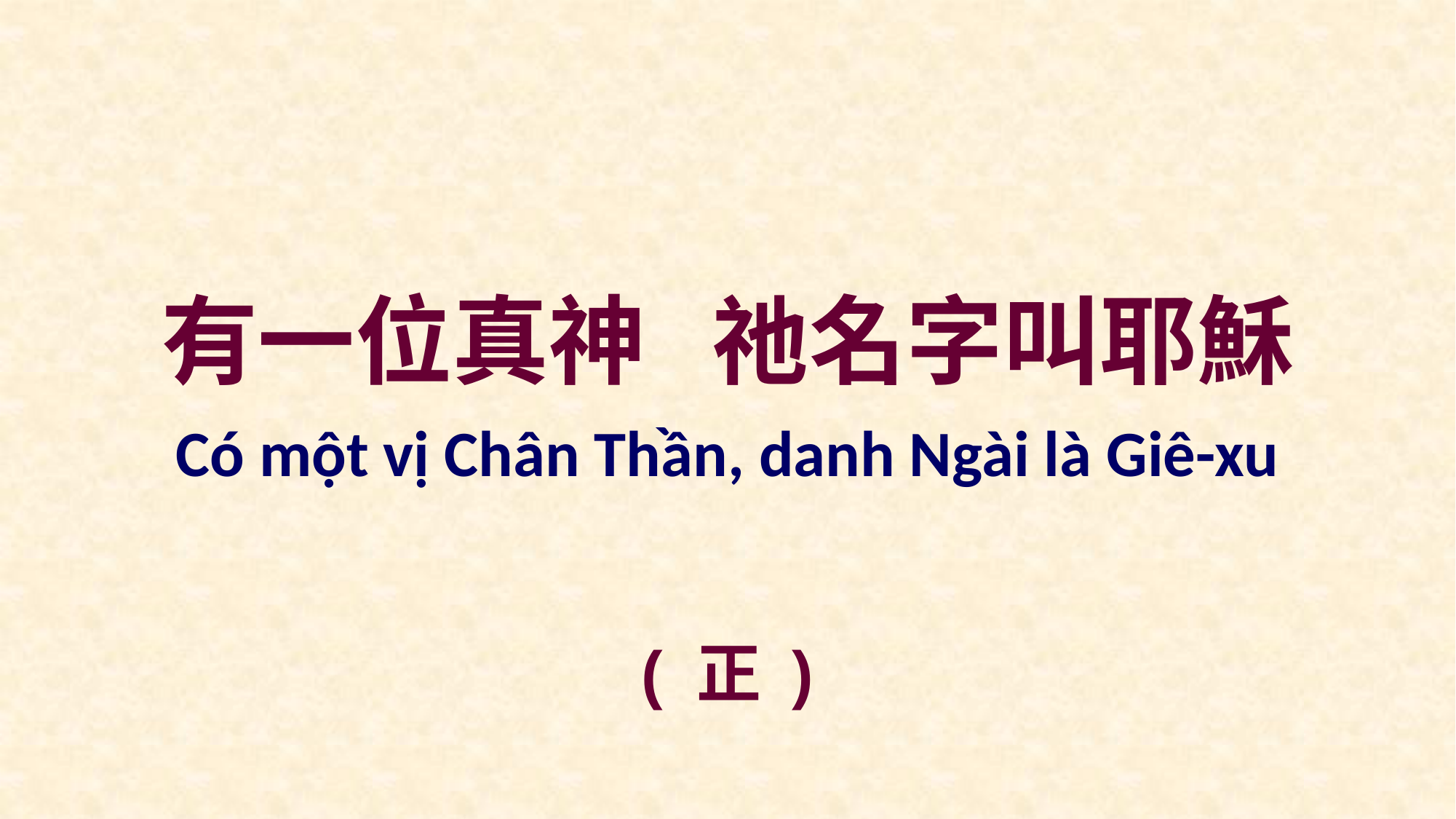

有一位真神   祂名字叫耶穌
Có một vị Chân Thần, danh Ngài là Giê-xu
( 正 )